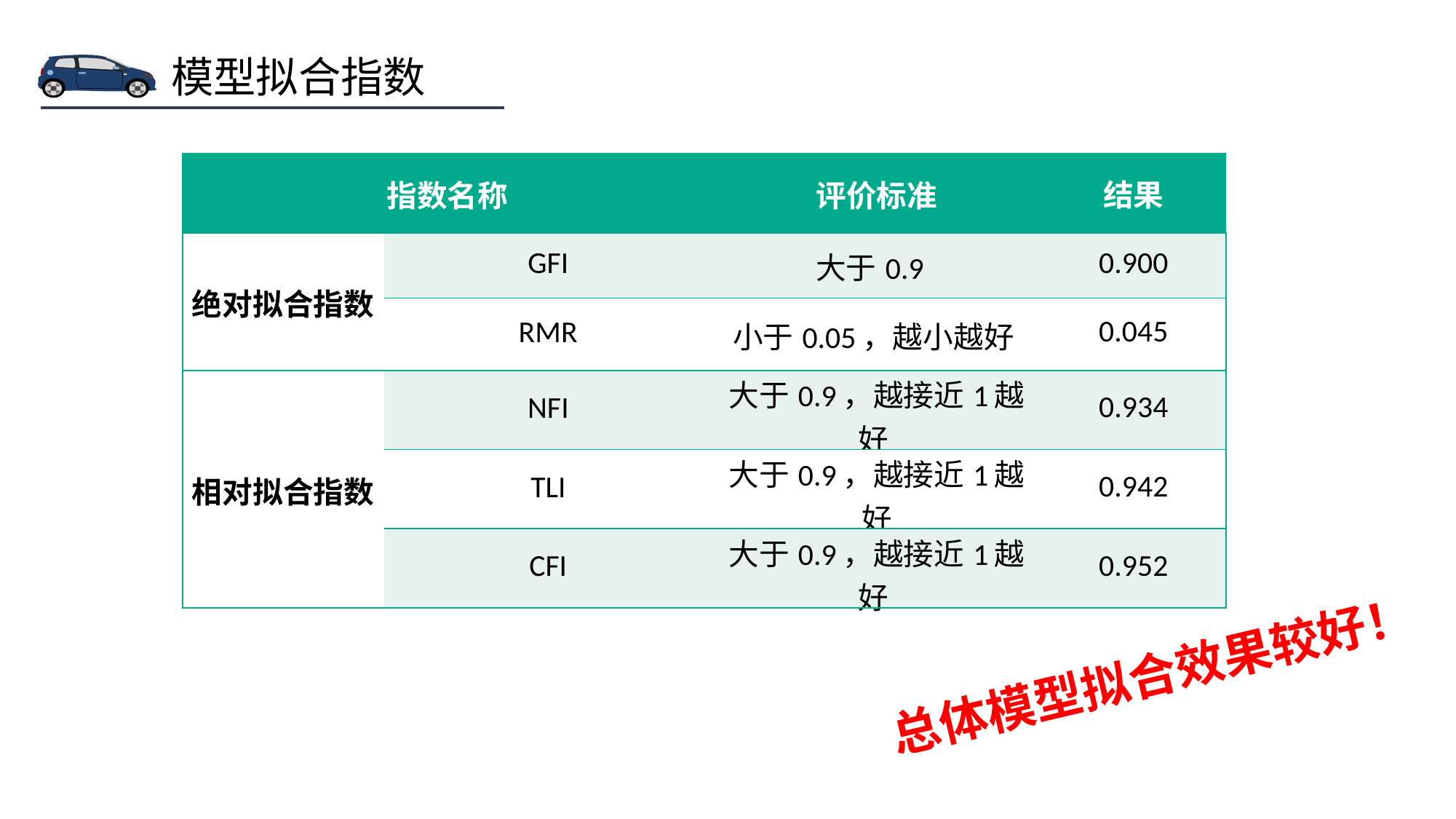

模型拟合指数

| 指数名称 |  | 评价标准 | 结果 |
| --- | --- | --- | --- |
| 绝对拟合指数 | GFI | 大于0.9 | 0.900 |
|  | RMR | 小于0.05，越小越好 | 0.045 |
| 相对拟合指数 | NFI | 大于0.9，越接近1越好 | 0.934 |
|  | TLI | 大于0.9，越接近1越好 | 0.942 |
|  | CFI | 大于0.9，越接近1越好 | 0.952 |
总体模型拟合效果较好！